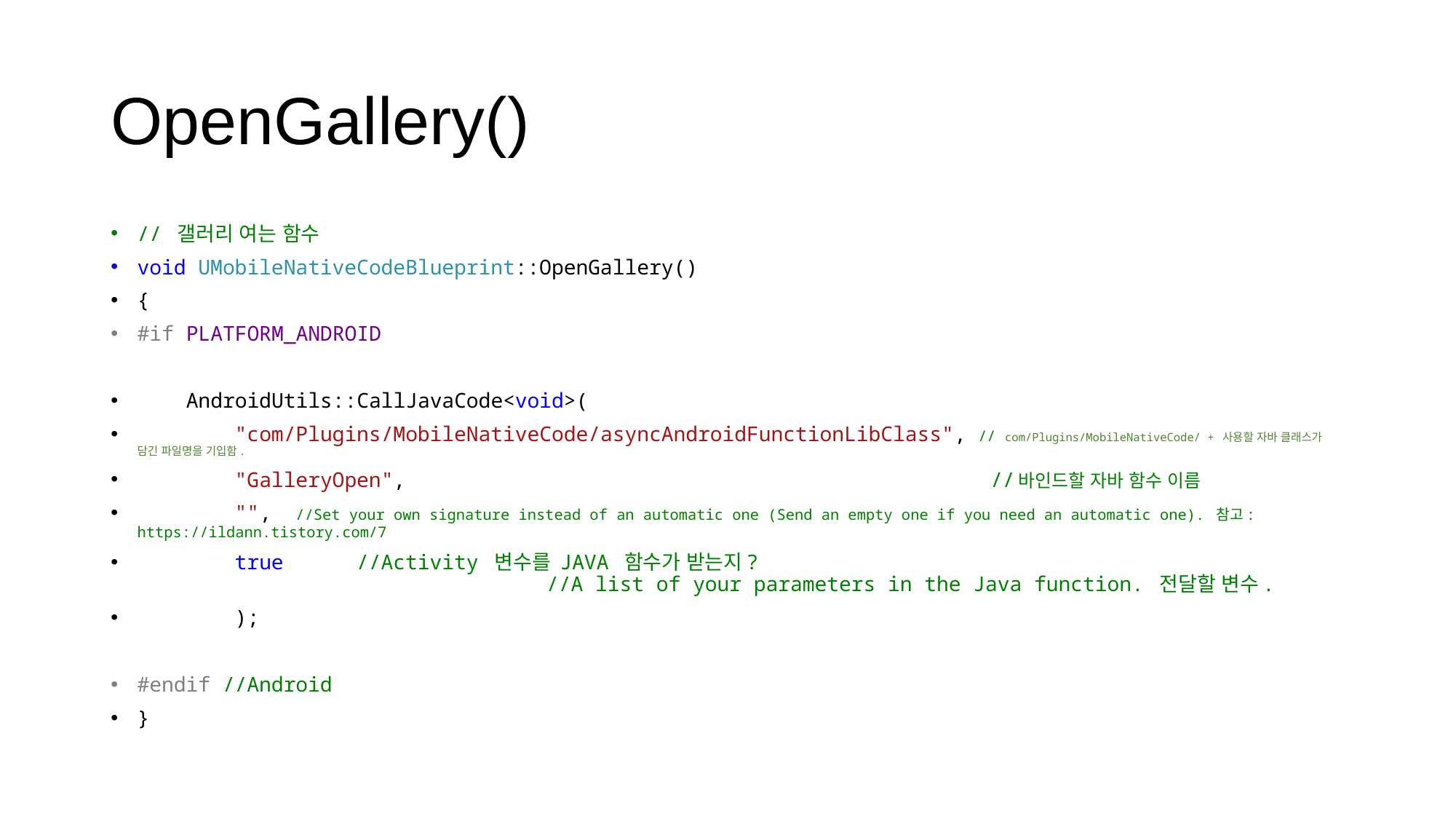

# OpenGallery()
// 갤러리 여는 함수
void UMobileNativeCodeBlueprint::OpenGallery()
{
#if PLATFORM_ANDROID

    AndroidUtils::CallJavaCode<void>(
        "com/Plugins/MobileNativeCode/asyncAndroidFunctionLibClass", // com/Plugins/MobileNativeCode/ + 사용할 자바 클래스가 담긴 파일명을 기입함.
        "GalleryOpen",                                                //바인드할 자바 함수 이름
        "",  //Set your own signature instead of an automatic one (Send an empty one if you need an automatic one). 참고: https://ildann.tistory.com/7
        true      //Activity 변수를 JAVA 함수가 받는지?                                                                             		//A list of your parameters in the Java function. 전달할 변수.
        );

#endif //Android
}